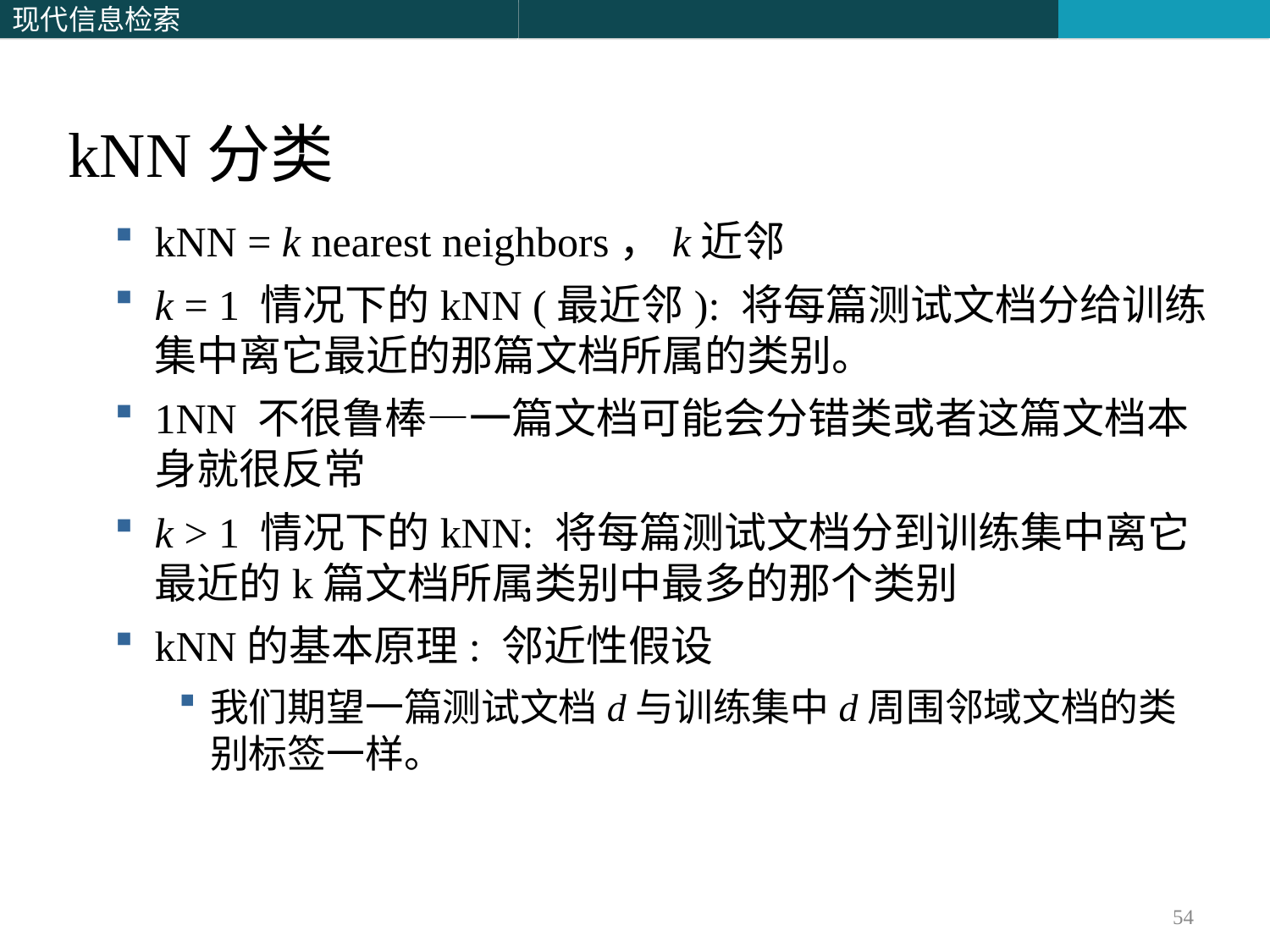

kNN分类
kNN = k nearest neighbors，k近邻
k = 1 情况下的kNN (最近邻): 将每篇测试文档分给训练集中离它最近的那篇文档所属的类别。
1NN 不很鲁棒—一篇文档可能会分错类或者这篇文档本身就很反常
k > 1 情况下的kNN: 将每篇测试文档分到训练集中离它最近的k篇文档所属类别中最多的那个类别
kNN的基本原理: 邻近性假设
我们期望一篇测试文档d与训练集中d周围邻域文档的类别标签一样。
54